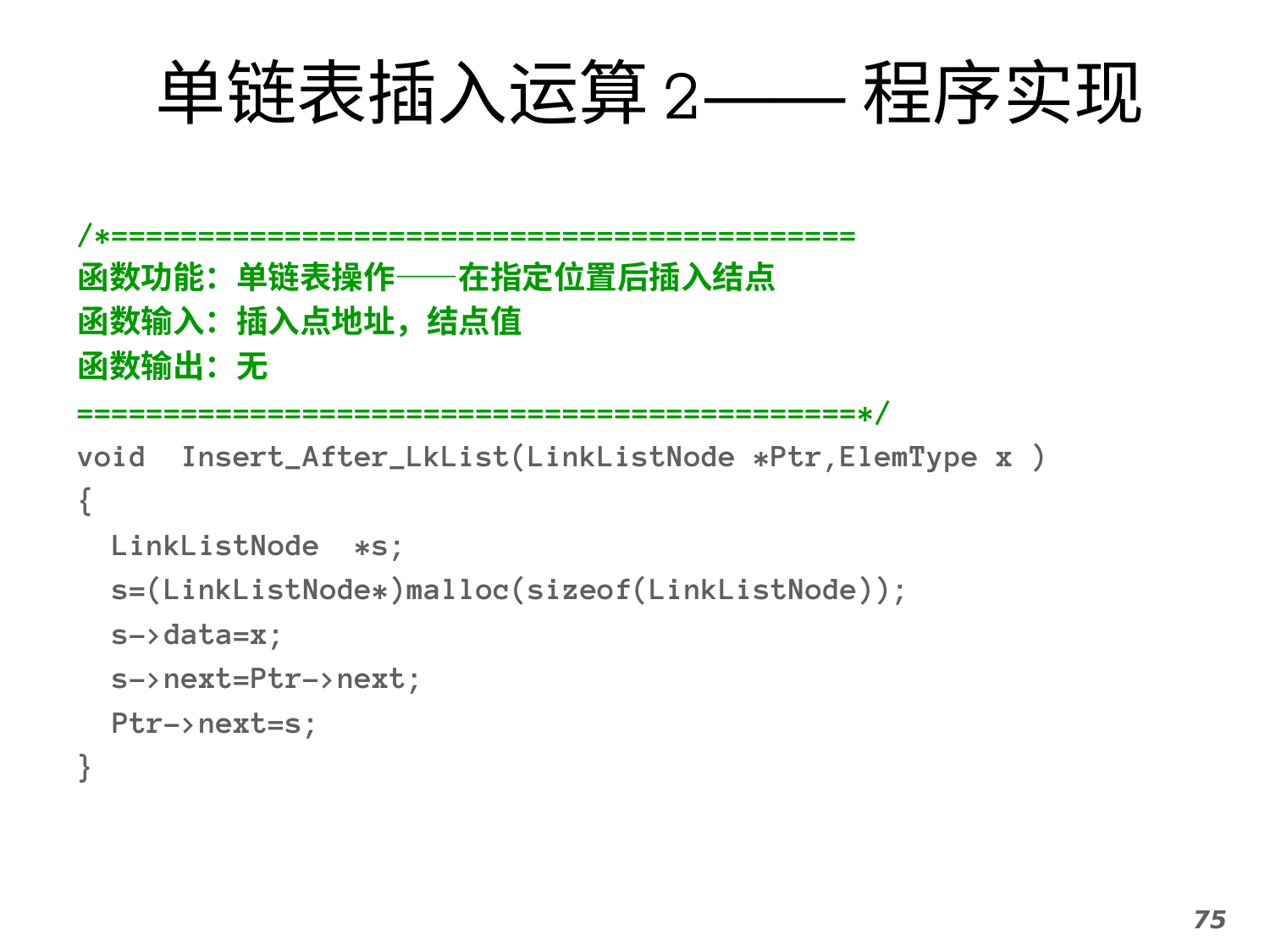

# 单链表插入运算2——程序实现
/*===========================================
函数功能：单链表操作——在指定位置后插入结点
函数输入：插入点地址，结点值
函数输出：无
=============================================*/
void  Insert_After_LkList(LinkListNode *Ptr,ElemType x )
{
  LinkListNode  *s;
  s=(LinkListNode*)malloc(sizeof(LinkListNode));
  s->data=x;
  s->next=Ptr->next;
  Ptr->next=s;
}

75